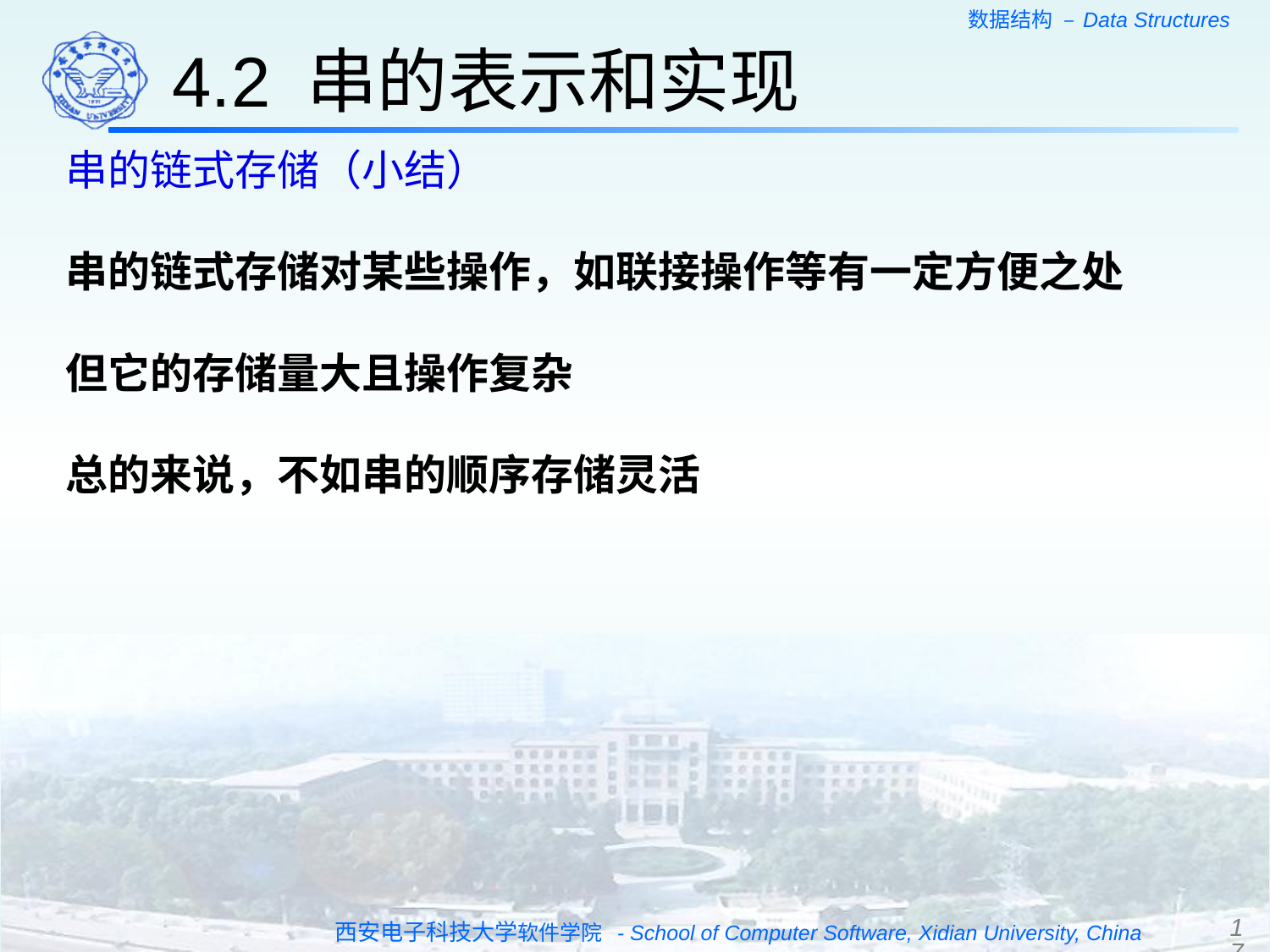

4.2 串的表示和实现
串的链式存储（小结）
串的链式存储对某些操作，如联接操作等有一定方便之处
但它的存储量大且操作复杂
总的来说，不如串的顺序存储灵活

17